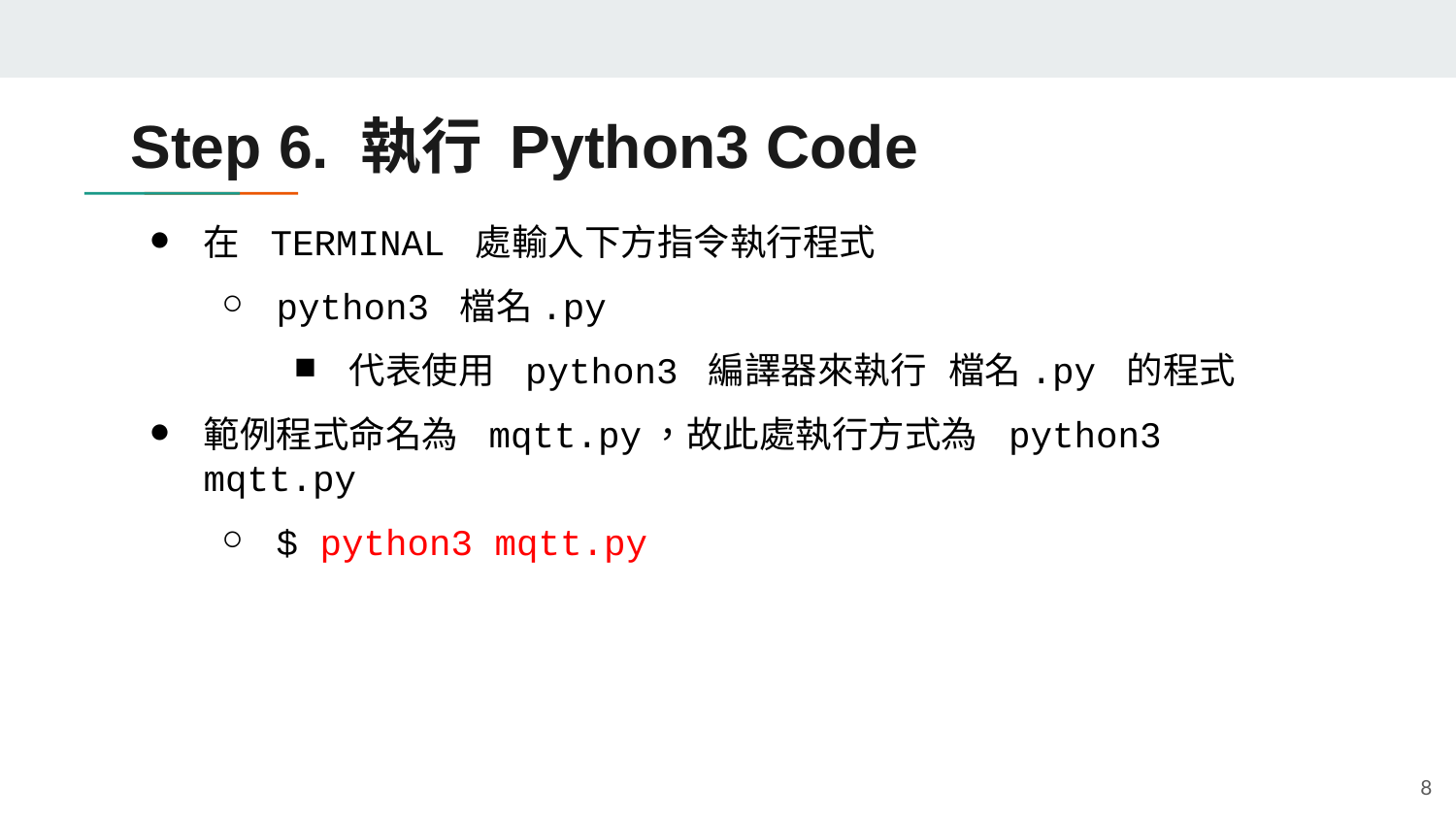

# Step 6. 執行 Python3 Code
在 TERMINAL 處輸入下方指令執行程式
python3 檔名.py
代表使用 python3 編譯器來執行 檔名.py 的程式
範例程式命名為 mqtt.py，故此處執行方式為 python3 mqtt.py
$ python3 mqtt.py
8